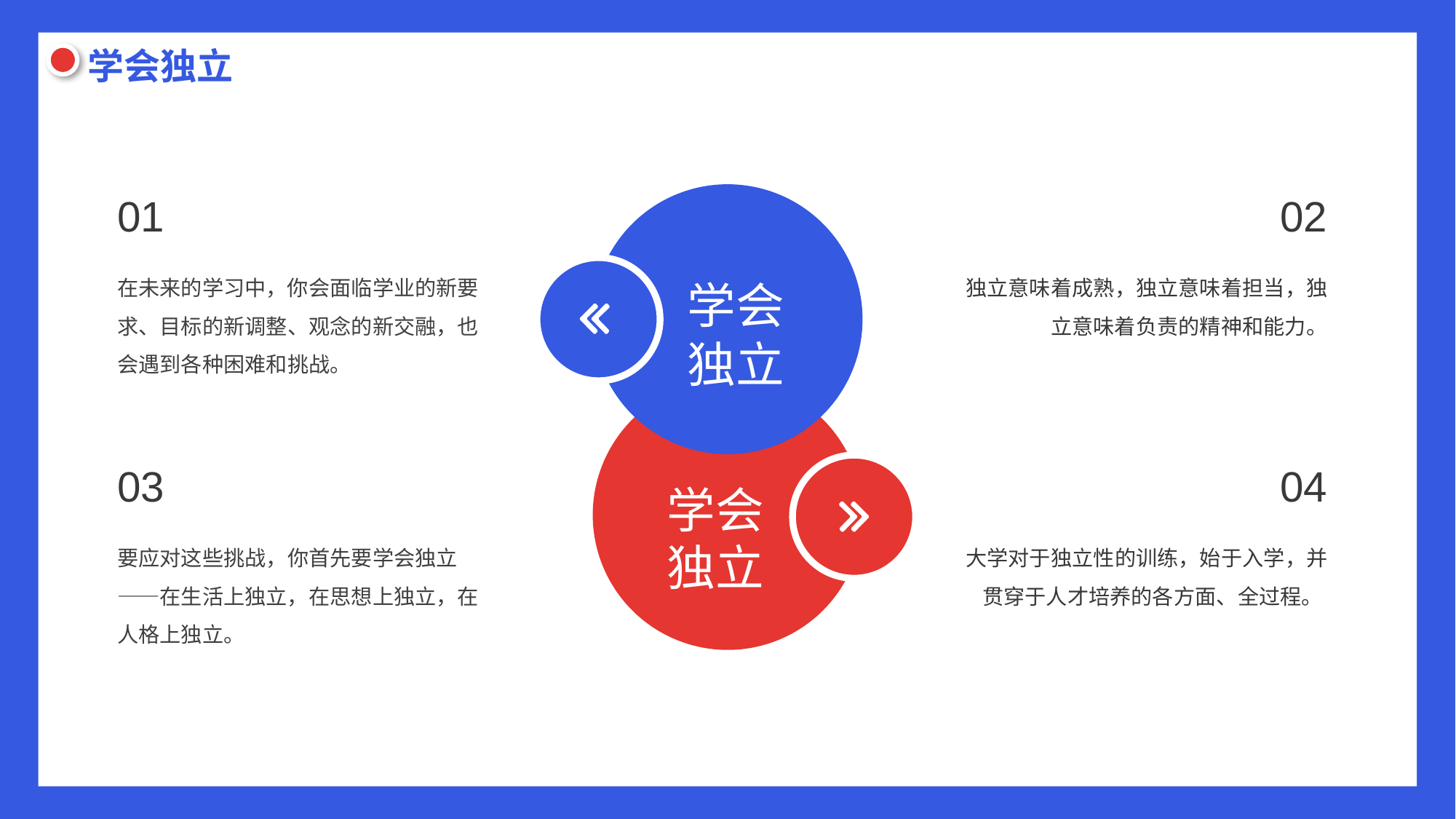

学会独立

01
在未来的学习中，你会面临学业的新要求、目标的新调整、观念的新交融，也会遇到各种困难和挑战。

学会独立
02
独立意味着成熟，独立意味着担当，独立意味着负责的精神和能力。

学会独立
03
要应对这些挑战，你首先要学会独立——在生活上独立，在思想上独立，在人格上独立。
04
大学对于独立性的训练，始于入学，并贯穿于人才培养的各方面、全过程。